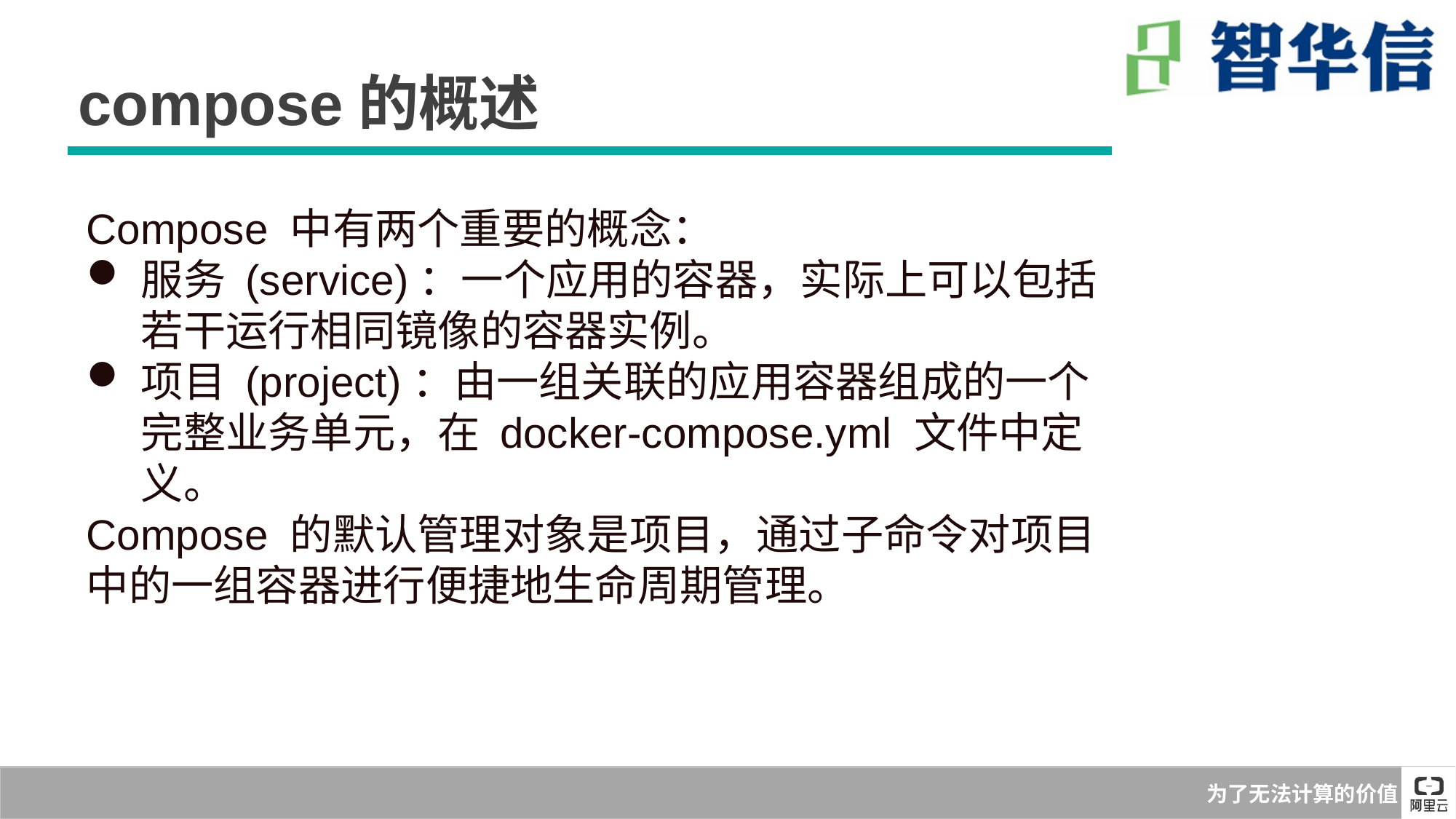

compose的概述
Compose 中有两个重要的概念：
服务 (service)：一个应用的容器，实际上可以包括若干运行相同镜像的容器实例。
项目 (project)：由一组关联的应用容器组成的一个完整业务单元，在 docker-compose.yml 文件中定义。
Compose 的默认管理对象是项目，通过子命令对项目中的一组容器进行便捷地生命周期管理。